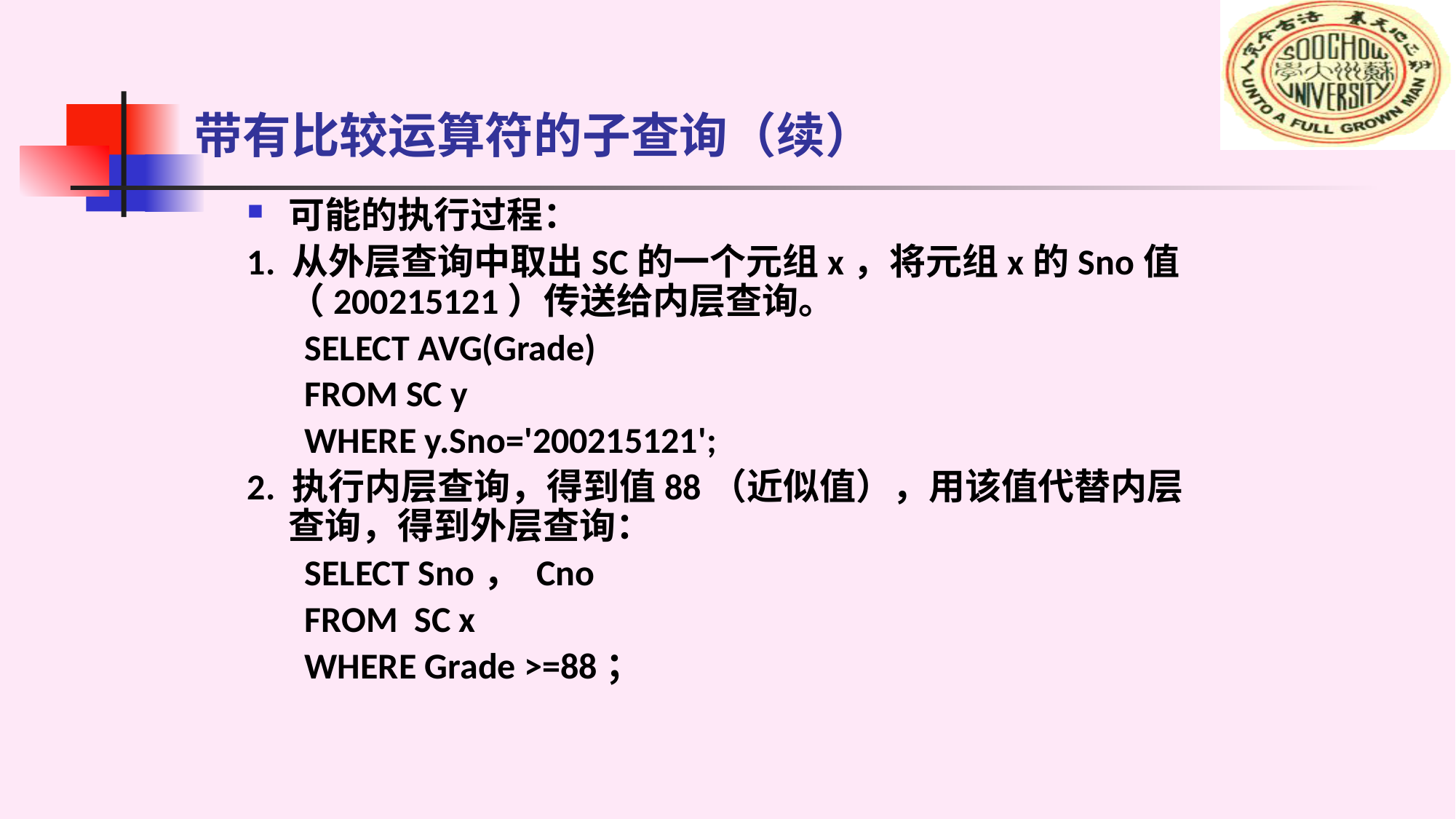

# 带有比较运算符的子查询（续）
可能的执行过程：
1. 从外层查询中取出SC的一个元组x，将元组x的Sno值（200215121）传送给内层查询。
       SELECT AVG(Grade)
       FROM SC y
       WHERE y.Sno='200215121';
2. 执行内层查询，得到值88（近似值），用该值代替内层查询，得到外层查询：
       SELECT Sno， Cno
       FROM  SC x
       WHERE Grade >=88；